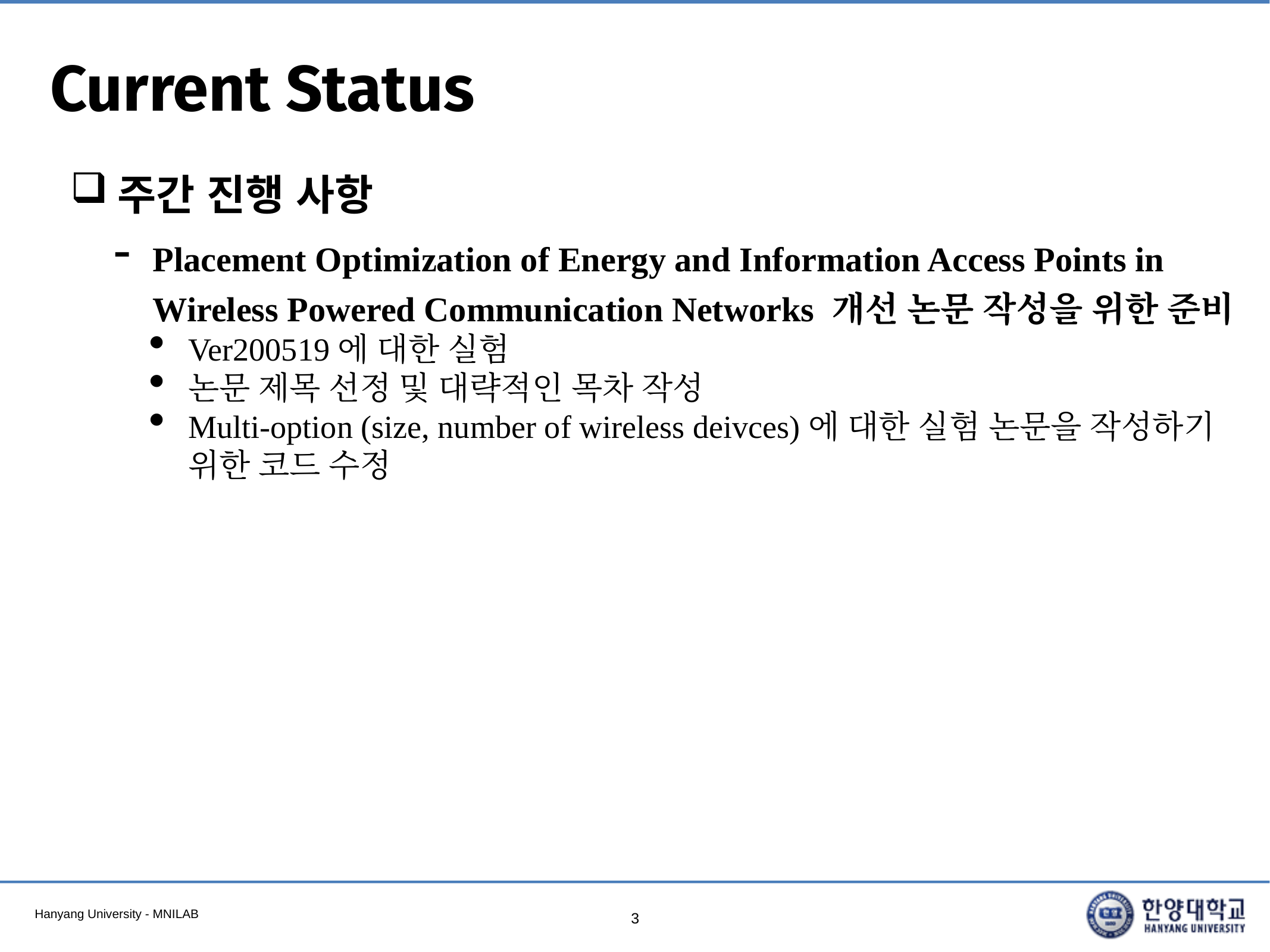

# Current Status
주간 진행 사항
Placement Optimization of Energy and Information Access Points in Wireless Powered Communication Networks 개선 논문 작성을 위한 준비
Ver200519에 대한 실험
논문 제목 선정 및 대략적인 목차 작성
Multi-option (size, number of wireless deivces)에 대한 실험 논문을 작성하기 위한 코드 수정
3